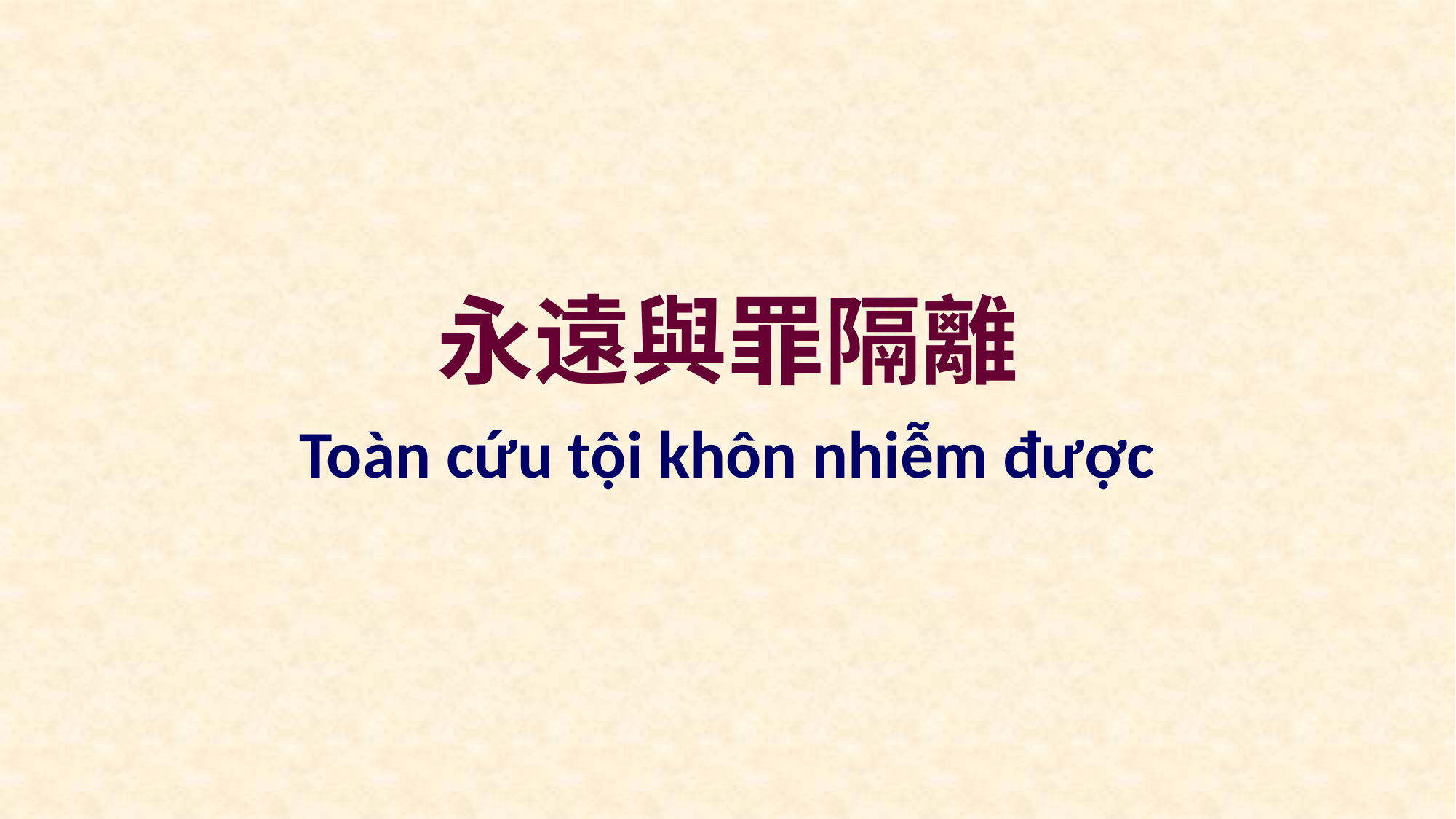

永遠與罪隔離
Toàn cứu tội khôn nhiễm được